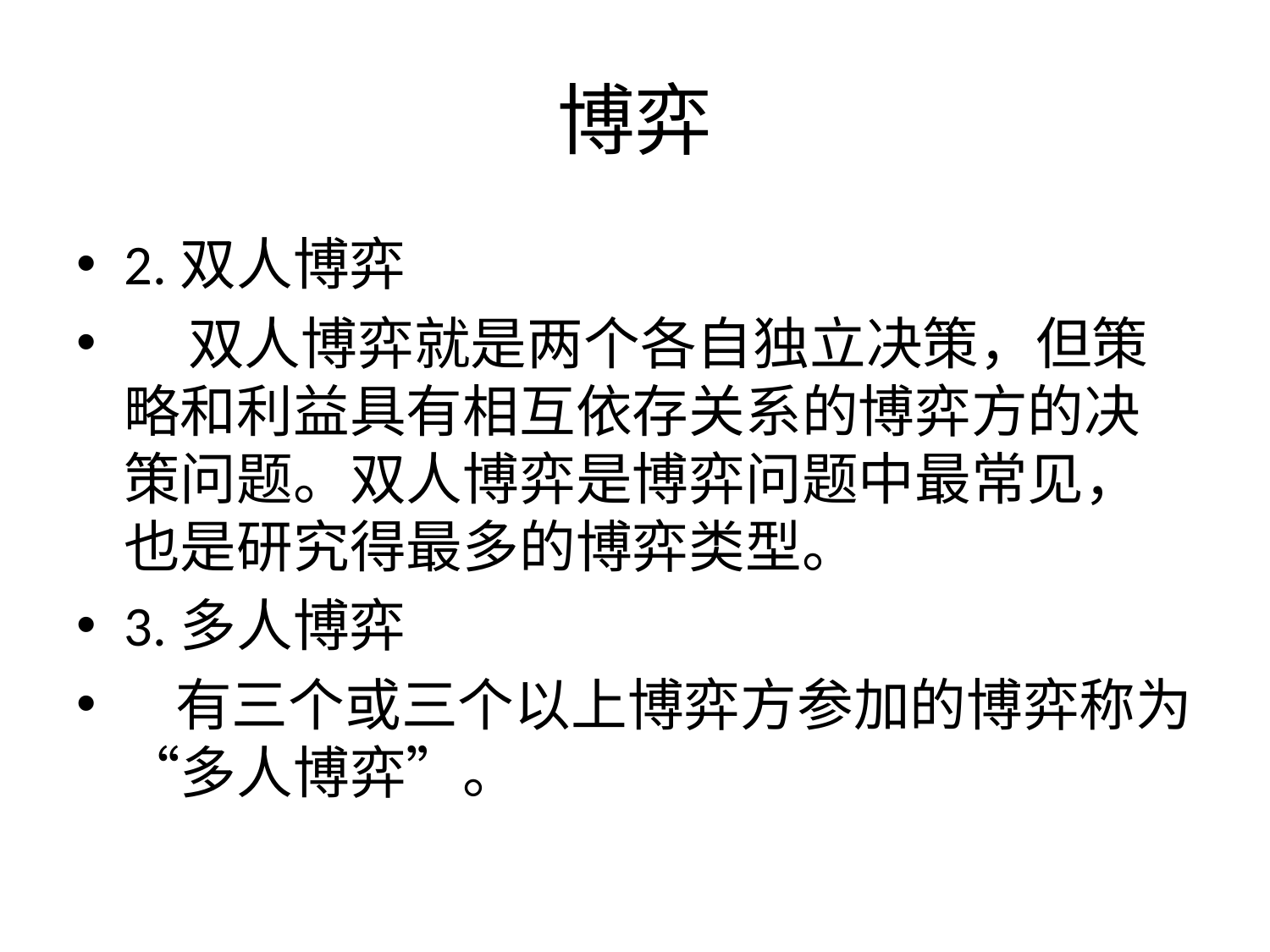

# 博弈
2.双人博弈
    双人博弈就是两个各自独立决策，但策略和利益具有相互依存关系的博弈方的决策问题。双人博弈是博弈问题中最常见，也是研究得最多的博弈类型。
3.多人博弈
   有三个或三个以上博弈方参加的博弈称为“多人博弈”。